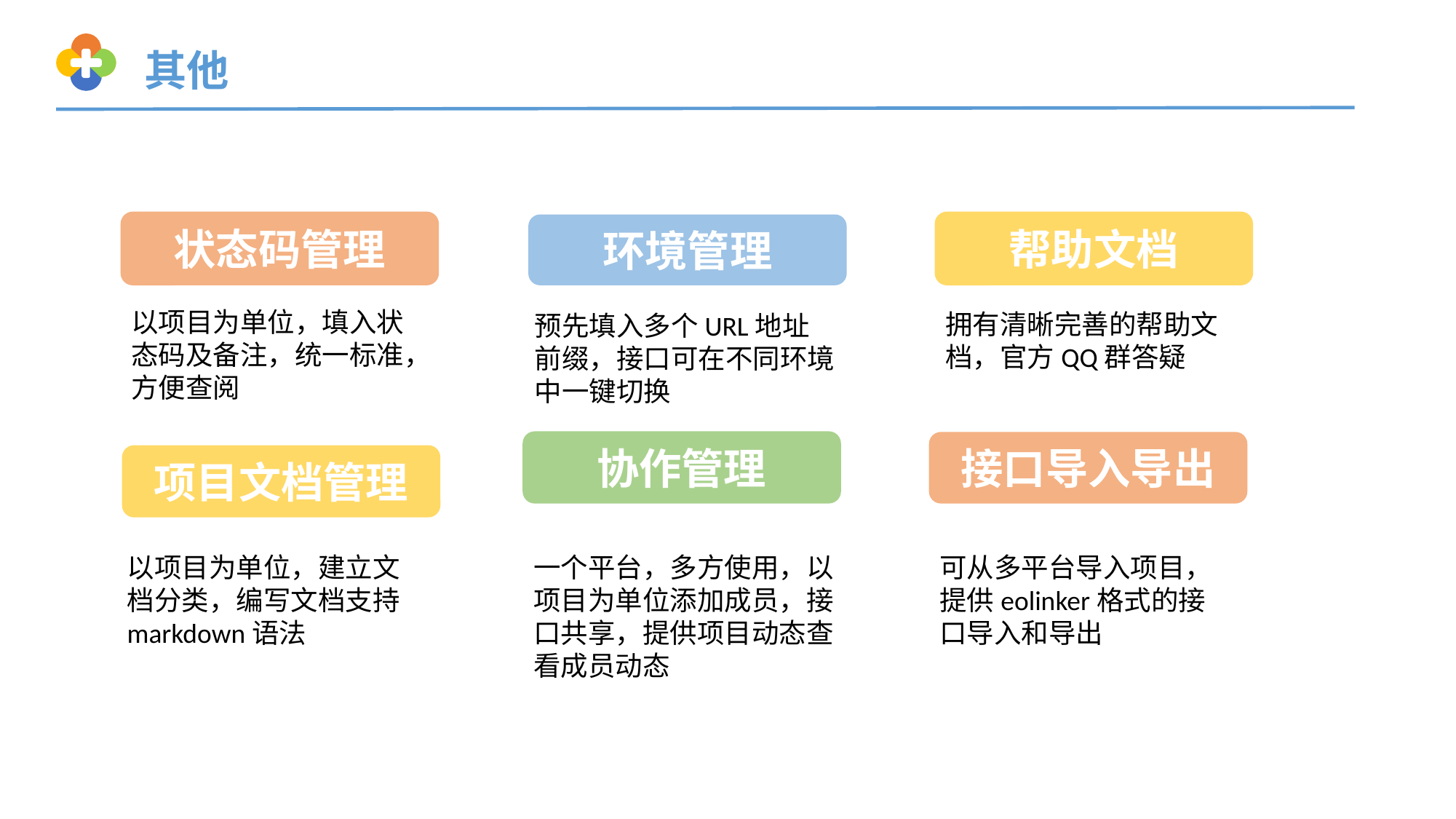

其他
帮助文档
状态码管理
环境管理
以项目为单位，填入状态码及备注，统一标准，方便查阅
拥有清晰完善的帮助文档，官方QQ群答疑
预先填入多个URL地址前缀，接口可在不同环境中一键切换
协作管理
接口导入导出
项目文档管理
以项目为单位，建立文档分类，编写文档支持markdown语法
一个平台，多方使用，以项目为单位添加成员，接口共享，提供项目动态查看成员动态
可从多平台导入项目，提供eolinker格式的接口导入和导出